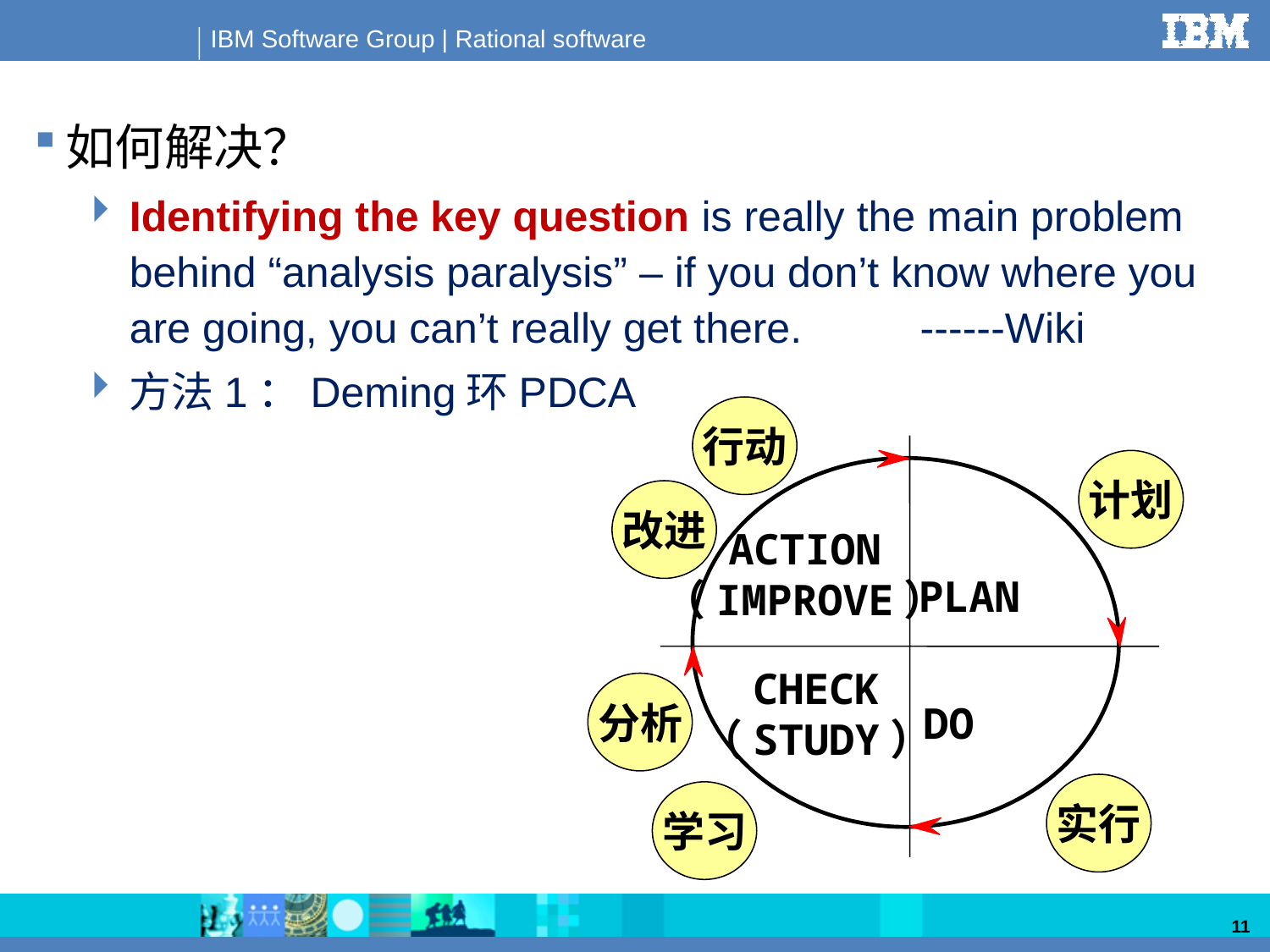

如何解决？
Identifying the key question is really the main problem behind “analysis paralysis” – if you don’t know where you are going, you can’t really get there.          ------Wiki
方法1：Deming环PDCA
行动

计划

改进
ACTION
（IMPROVE）
PLAN

CHECK
（STUDY）
分析
DO
实行
学习

11